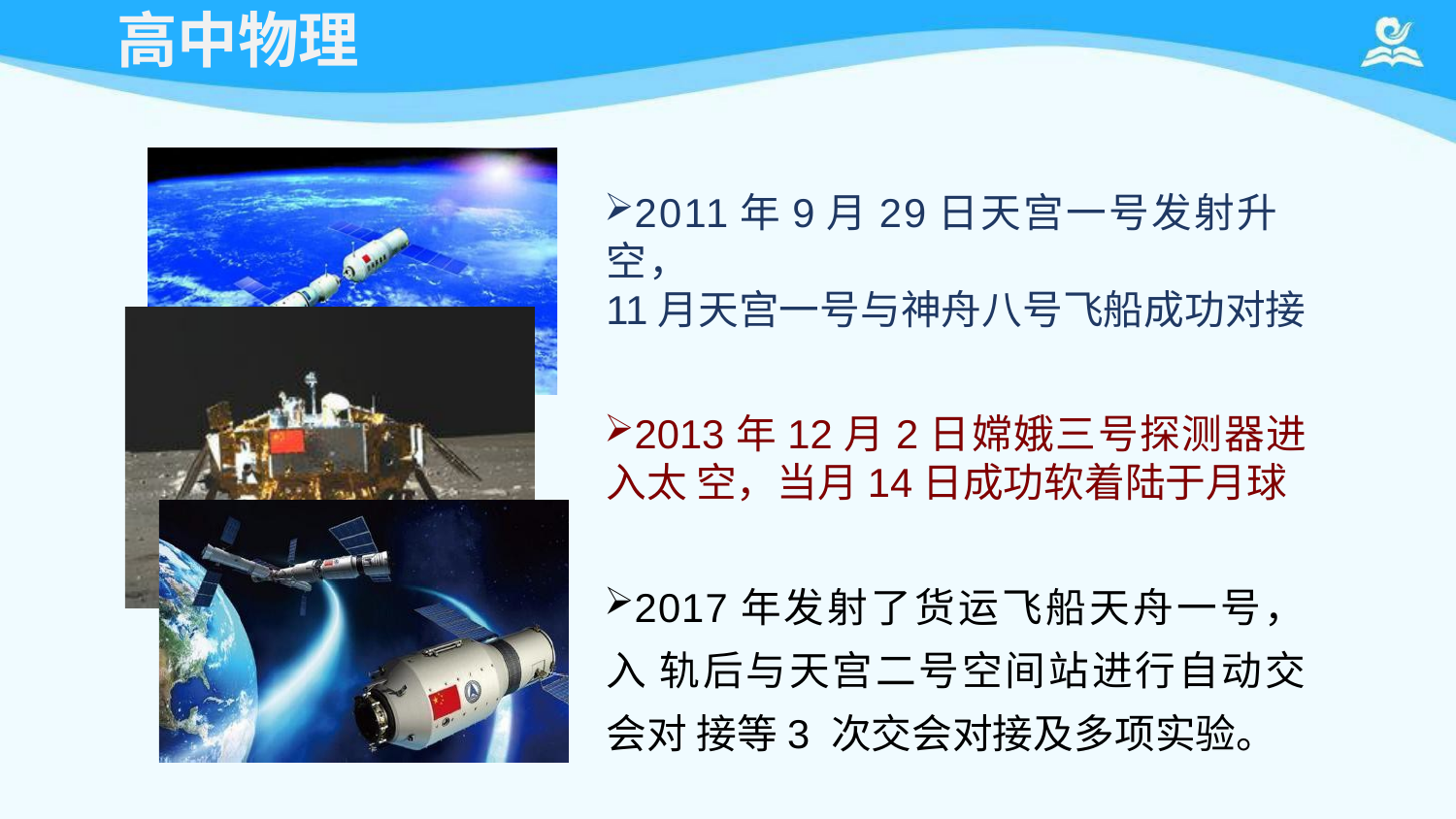

# 高中物理

2011年9月29日天宫一号发射升空，
11月天宫一号与神舟八号飞船成功对接

2013年12月2日嫦娥三号探测器进入太 空，当月14日成功软着陆于月球

2017年发射了货运飞船天舟一号，入 轨后与天宫二号空间站进行自动交会对 接等3 次交会对接及多项实验。